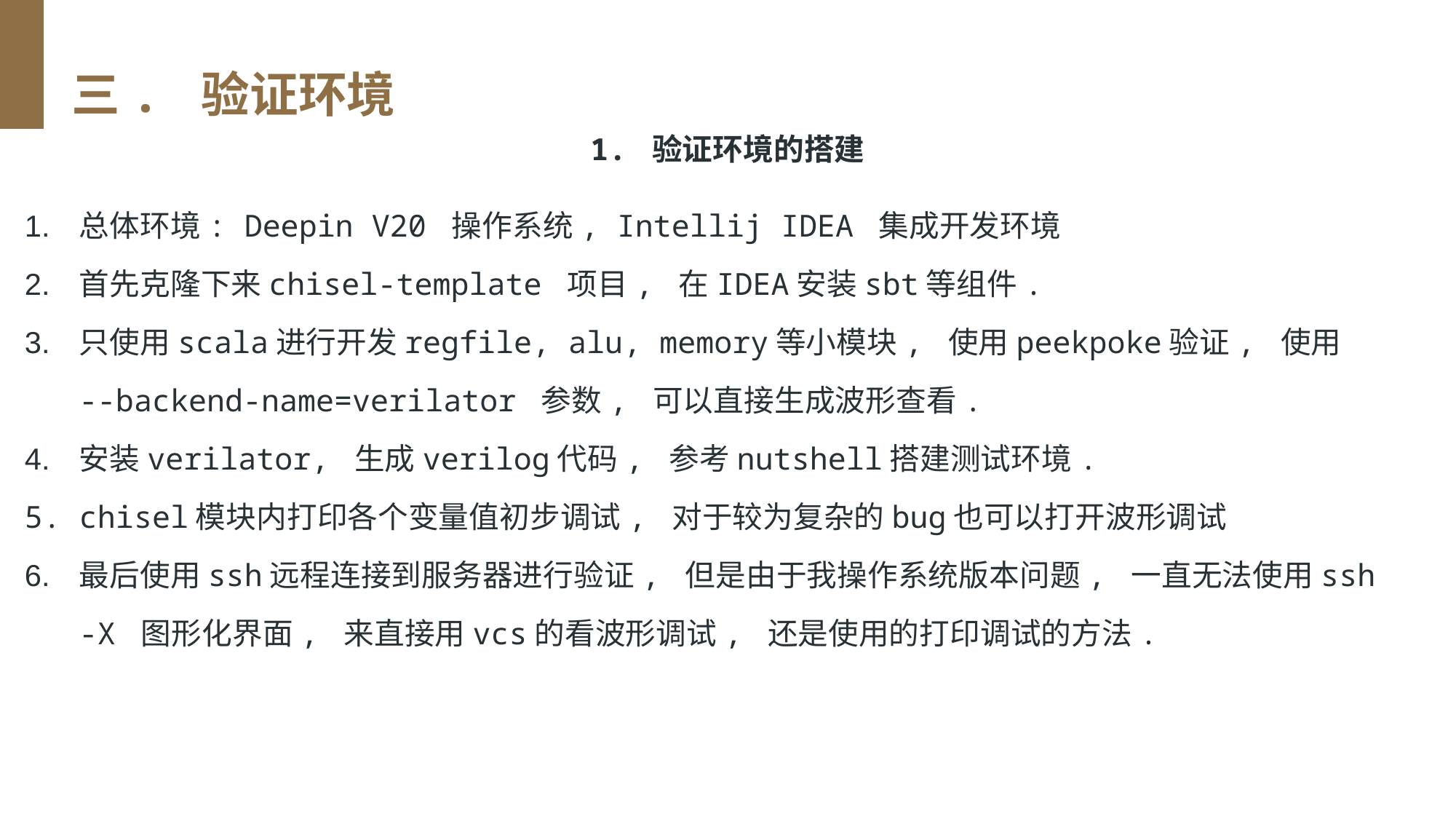

三. 验证环境
1. 验证环境的搭建
总体环境: Deepin V20 操作系统, Intellij IDEA 集成开发环境
首先克隆下来chisel-template 项目, 在IDEA安装sbt等组件.
只使用scala进行开发regfile, alu, memory等小模块, 使用peekpoke验证, 使用 --backend-name=verilator 参数, 可以直接生成波形查看.
安装verilator, 生成verilog代码, 参考nutshell搭建测试环境.
chisel模块内打印各个变量值初步调试, 对于较为复杂的bug也可以打开波形调试
最后使用ssh远程连接到服务器进行验证, 但是由于我操作系统版本问题, 一直无法使用ssh -X 图形化界面, 来直接用vcs的看波形调试, 还是使用的打印调试的方法.

9